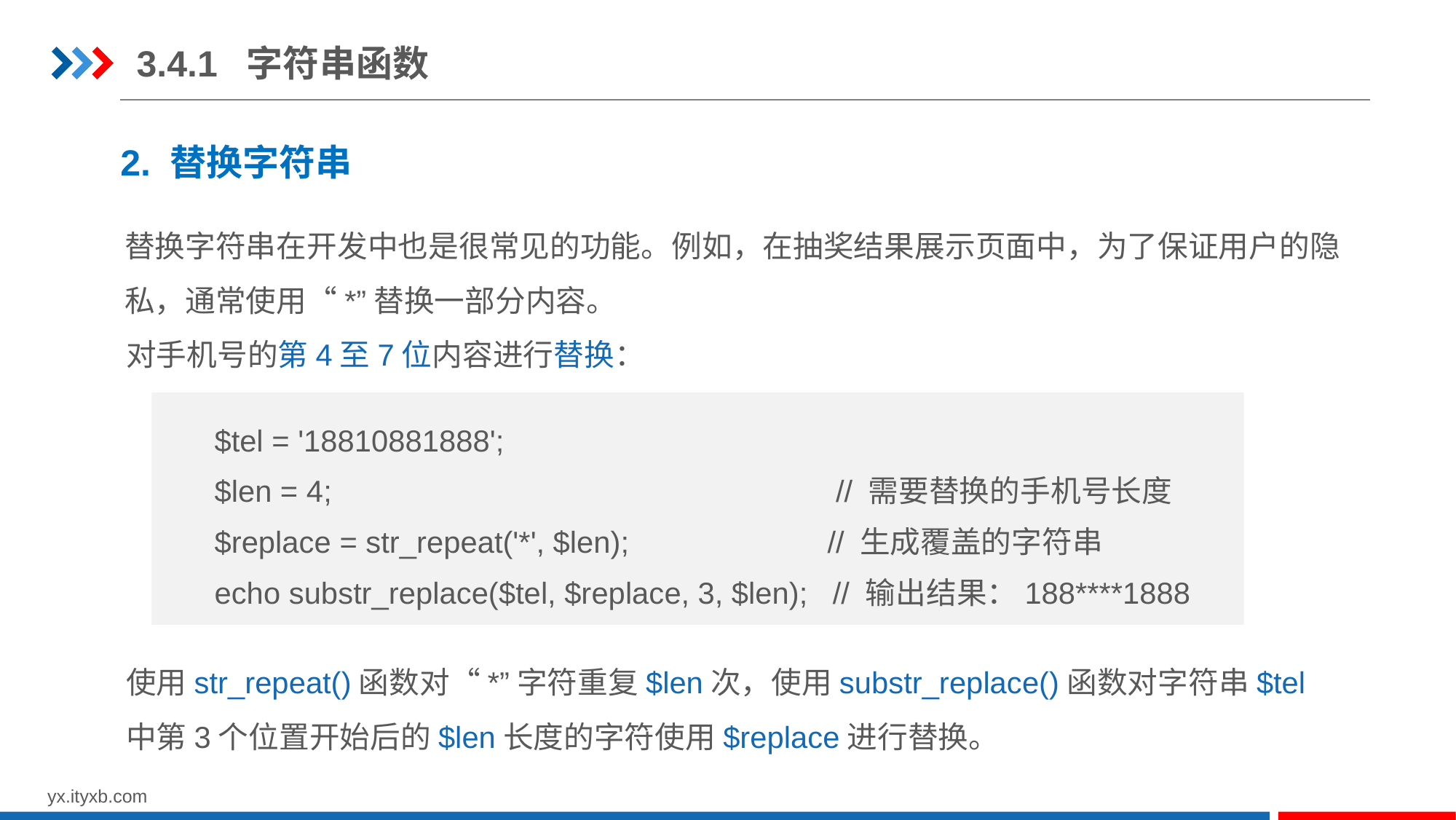

3.4.1  字符串函数
2. 替换字符串
替换字符串在开发中也是很常见的功能。例如，在抽奖结果展示页面中，为了保证用户的隐私，通常使用“*”替换一部分内容。
对手机号的第4至7位内容进行替换：

使用str_repeat()函数对“*”字符重复$len次，使用substr_replace()函数对字符串$tel中第3个位置开始后的$len长度的字符使用$replace进行替换。

$tel = '18810881888';
$len = 4;                                       	         // 需要替换的手机号长度
$replace = str_repeat('*', $len);              	        // 生成覆盖的字符串
echo substr_replace($tel, $replace, 3, $len);   // 输出结果：188****1888